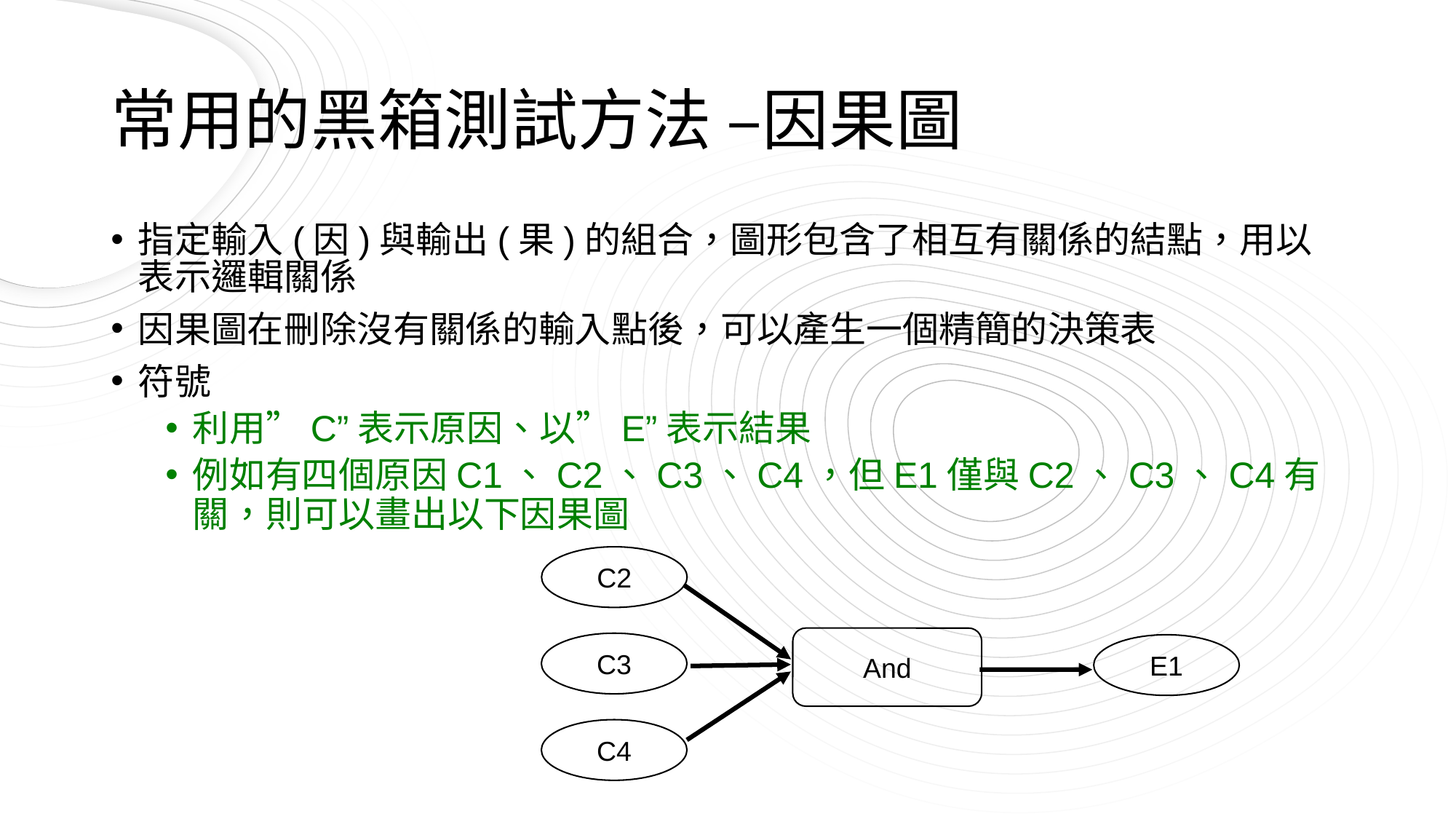

# 常用的黑箱測試方法 –因果圖
指定輸入(因)與輸出(果)的組合，圖形包含了相互有關係的結點，用以表示邏輯關係
因果圖在刪除沒有關係的輸入點後，可以產生一個精簡的決策表
符號
利用”C”表示原因、以”E”表示結果
例如有四個原因C1、C2、C3、C4，但E1僅與C2、C3、C4有關，則可以畫出以下因果圖

C2

And
C3
E1

C4